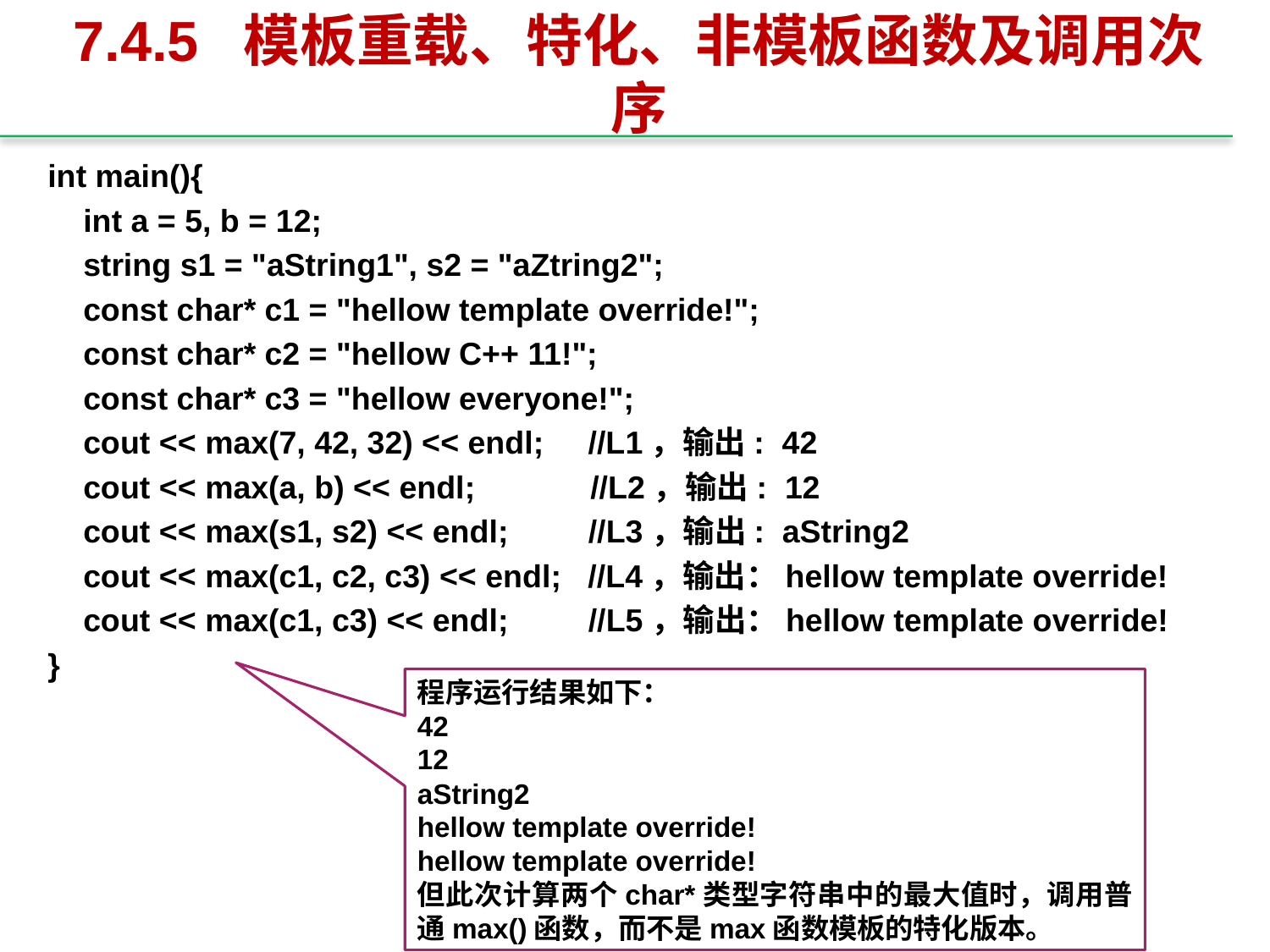

# 7.4.5  模板重载、特化、非模板函数及调用次序
int main(){
    int a = 5, b = 12;
    string s1 = "aString1", s2 = "aZtring2";
    const char* c1 = "hellow template override!";
    const char* c2 = "hellow C++ 11!";
    const char* c3 = "hellow everyone!";
    cout << max(7, 42, 32) << endl;     //L1，输出:  42
    cout << max(a, b) << endl;             //L2，输出:  12
    cout << max(s1, s2) << endl;         //L3，输出:  aString2
    cout << max(c1, c2, c3) << endl;   //L4，输出：hellow template override!
    cout << max(c1, c3) << endl;         //L5，输出：hellow template override!
}

程序运行结果如下：
42
12
aString2
hellow template override!
hellow template override!
但此次计算两个char*类型字符串中的最大值时，调用普通max()函数，而不是max函数模板的特化版本。